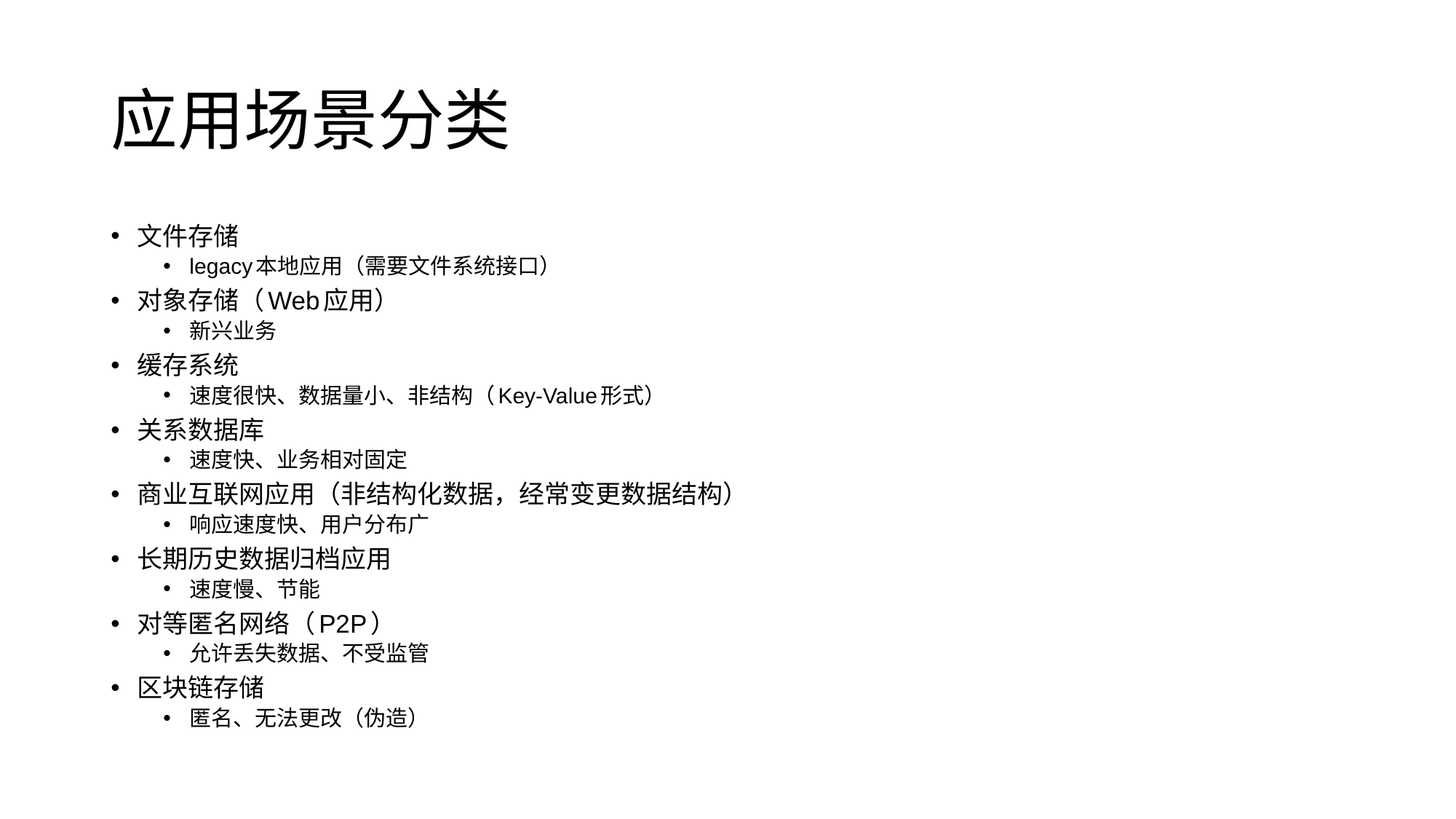

# 应用场景分类
文件存储
legacy本地应用（需要文件系统接口）
对象存储（Web应用）
新兴业务
缓存系统
速度很快、数据量小、非结构（Key-Value形式）
关系数据库
速度快、业务相对固定
商业互联网应用（非结构化数据，经常变更数据结构）
响应速度快、用户分布广
长期历史数据归档应用
速度慢、节能
对等匿名网络（P2P）
允许丢失数据、不受监管
区块链存储
匿名、无法更改（伪造）